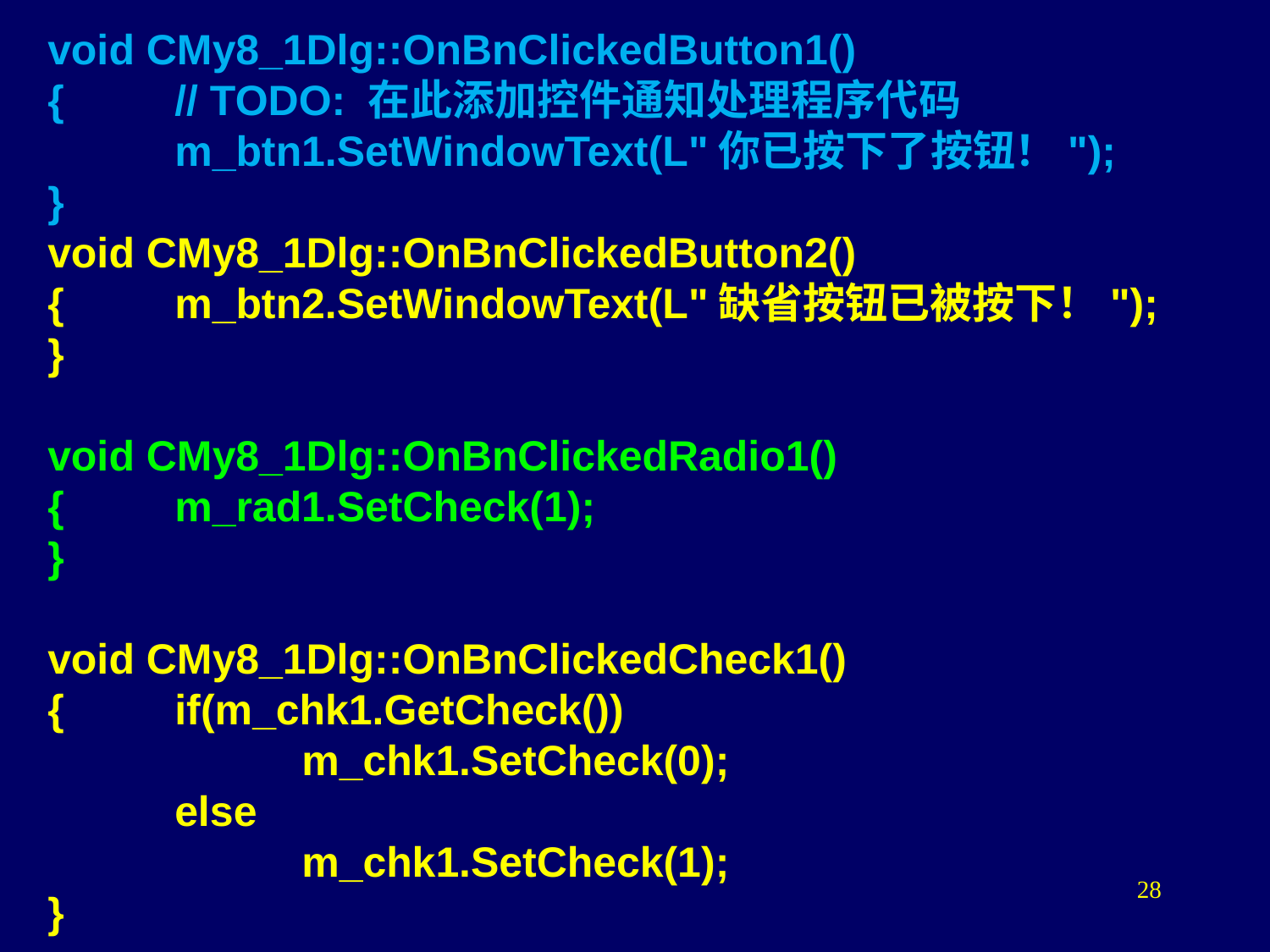

void CMy8_1Dlg::OnBnClickedButton1()
{	// TODO: 在此添加控件通知处理程序代码
	m_btn1.SetWindowText(L"你已按下了按钮！");
}
void CMy8_1Dlg::OnBnClickedButton2()
{	m_btn2.SetWindowText(L"缺省按钮已被按下！");
}

void CMy8_1Dlg::OnBnClickedRadio1()
{	m_rad1.SetCheck(1);
}

void CMy8_1Dlg::OnBnClickedCheck1()
{	if(m_chk1.GetCheck())
		m_chk1.SetCheck(0);
	else
		m_chk1.SetCheck(1);
}
28